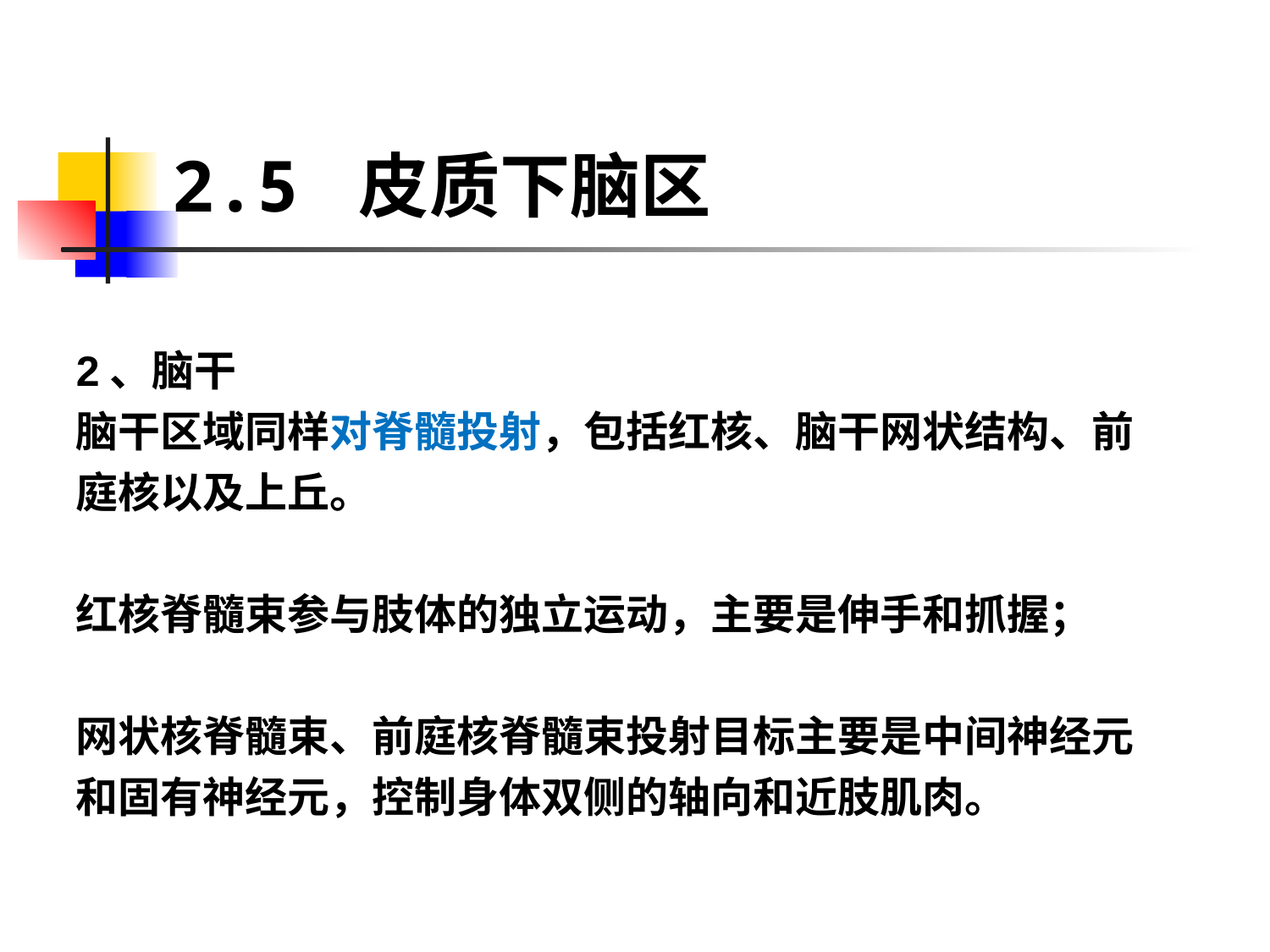

# 2.5 皮质下脑区
2、脑干
脑干区域同样对脊髓投射，包括红核、脑干网状结构、前庭核以及上丘。

红核脊髓束参与肢体的独立运动，主要是伸手和抓握；

网状核脊髓束、前庭核脊髓束投射目标主要是中间神经元和固有神经元，控制身体双侧的轴向和近肢肌肉。